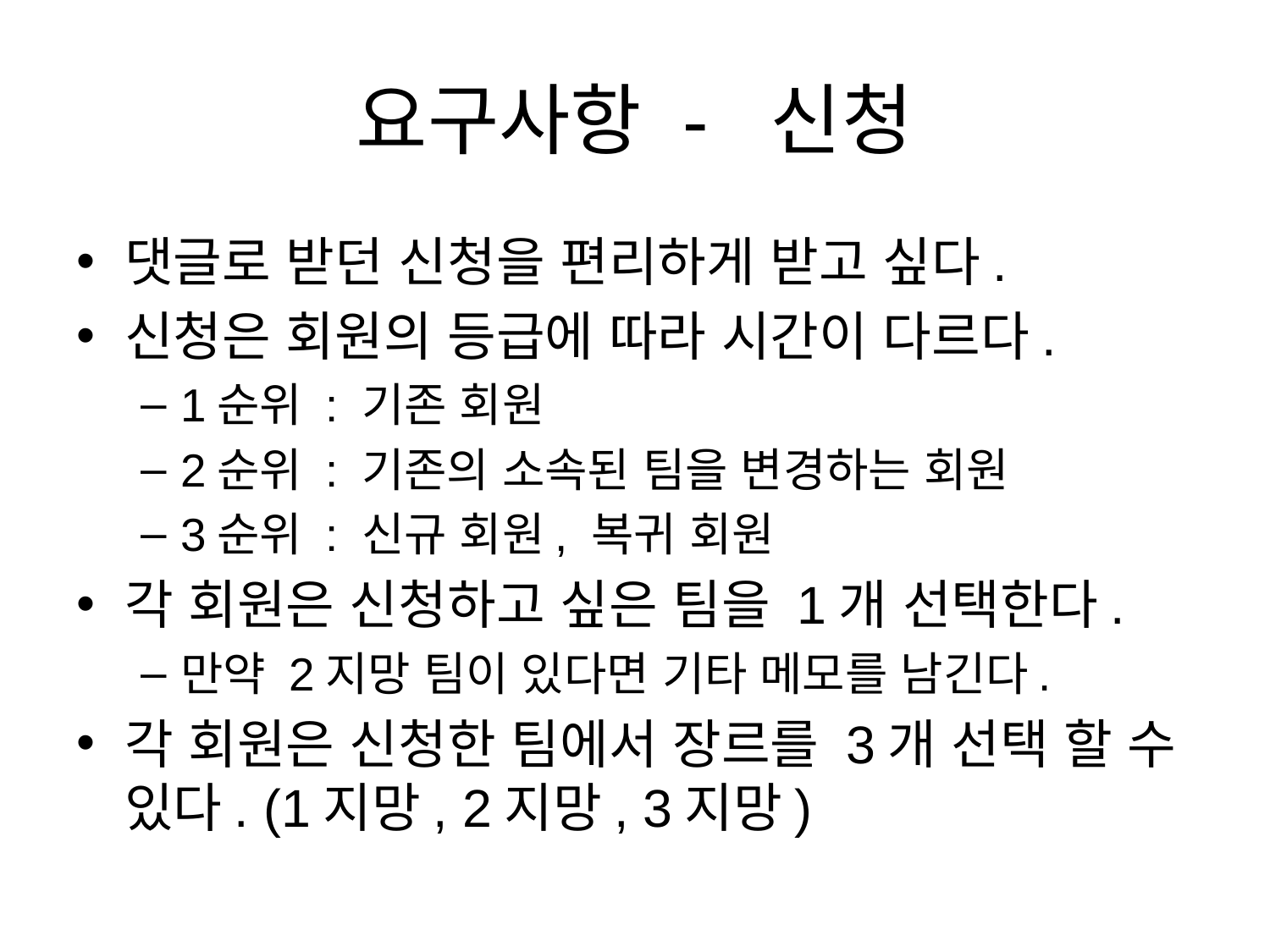

# 요구사항 -  신청
댓글로 받던 신청을 편리하게 받고 싶다.
신청은 회원의 등급에 따라 시간이 다르다.
1순위 : 기존 회원
2순위 : 기존의 소속된 팀을 변경하는 회원
3순위 : 신규 회원, 복귀 회원
각 회원은 신청하고 싶은 팀을 1개 선택한다.
만약 2지망 팀이 있다면 기타 메모를 남긴다.
각 회원은 신청한 팀에서 장르를 3개 선택 할 수 있다. (1지망, 2지망, 3지망)